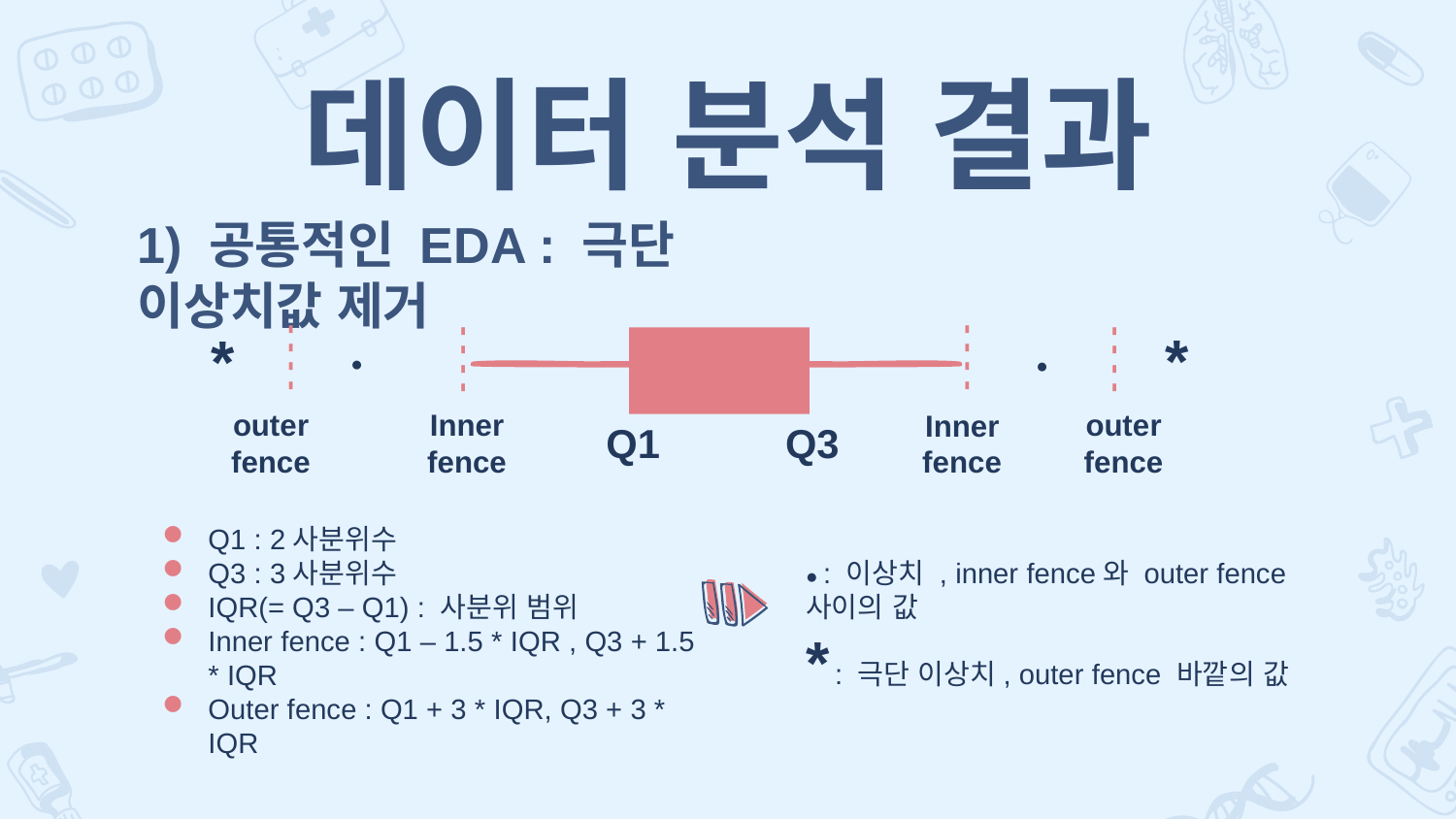

# 데이터 분석 결과
1) 공통적인 EDA : 극단 이상치값 제거

*
*
●
●
- - - -
- - - -
- - - -
- - - -

outer fence
Inner fence
Q1
Q3
outer fence
Inner fence
Q1 : 2사분위수
Q3 : 3사분위수
IQR(= Q3 – Q1) : 사분위 범위
Inner fence : Q1 – 1.5 * IQR , Q3 + 1.5 * IQR
Outer fence : Q1 + 3 * IQR, Q3 + 3 * IQR

● : 이상치 , inner fence와 outer fence 사이의 값
* : 극단 이상치, outer fence 바깥의 값